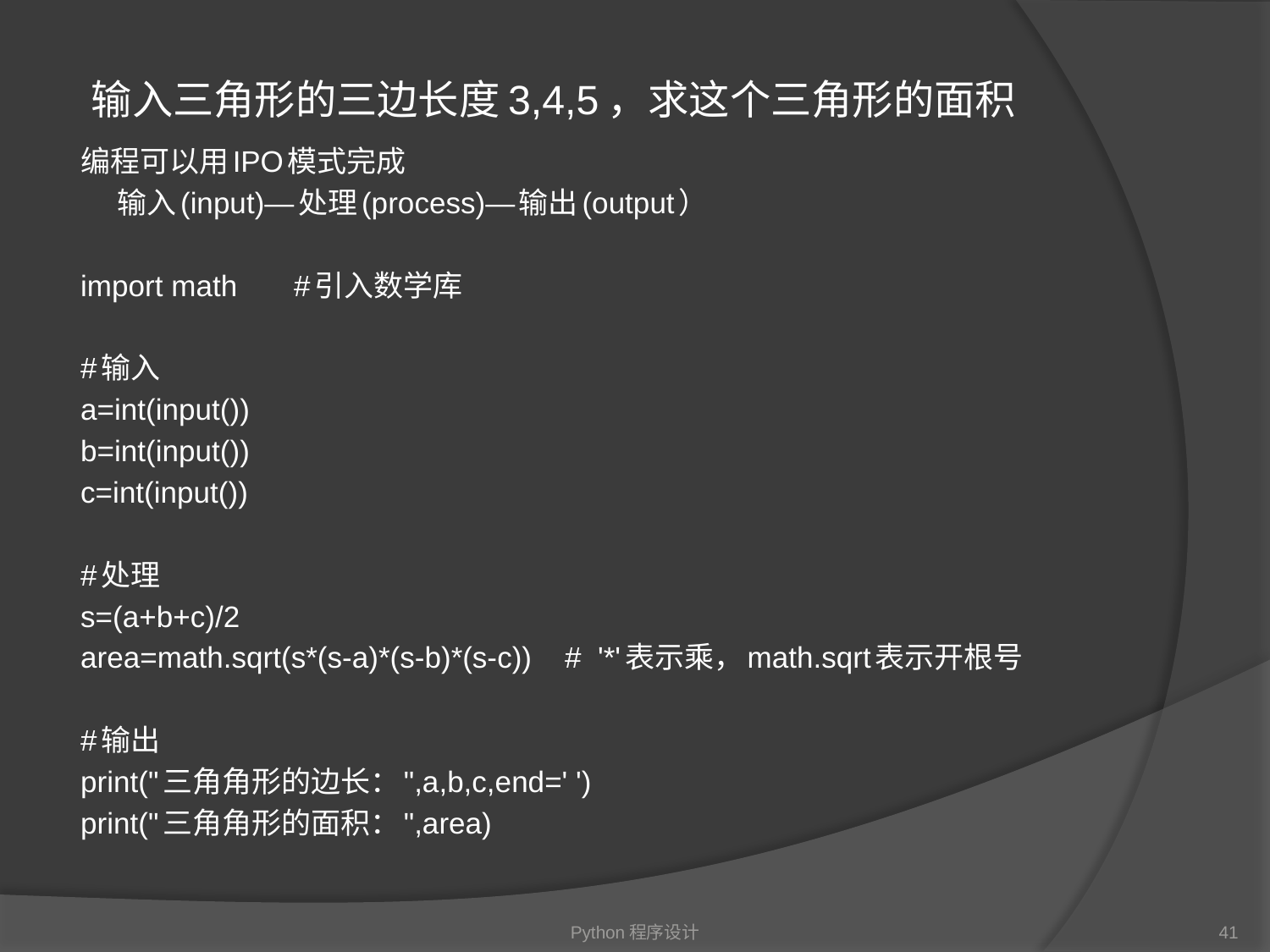

# 输入三⻆形的三边长度3,4,5，求这个三⻆形的面积
编程可以用IPO模式完成
     输入(input)—处理(process)—输出(output）

import math	#引入数学库

#输入
a=int(input())
b=int(input())
c=int(input())

#处理
s=(a+b+c)/2
area=math.sqrt(s*(s-a)*(s-b)*(s-c))    #  '*'表示乘，math.sqrt表示开根号

#输出
print("三⻆角形的边长：",a,b,c,end=' ')
print("三⻆角形的面积：",area)

Python程序设计
41